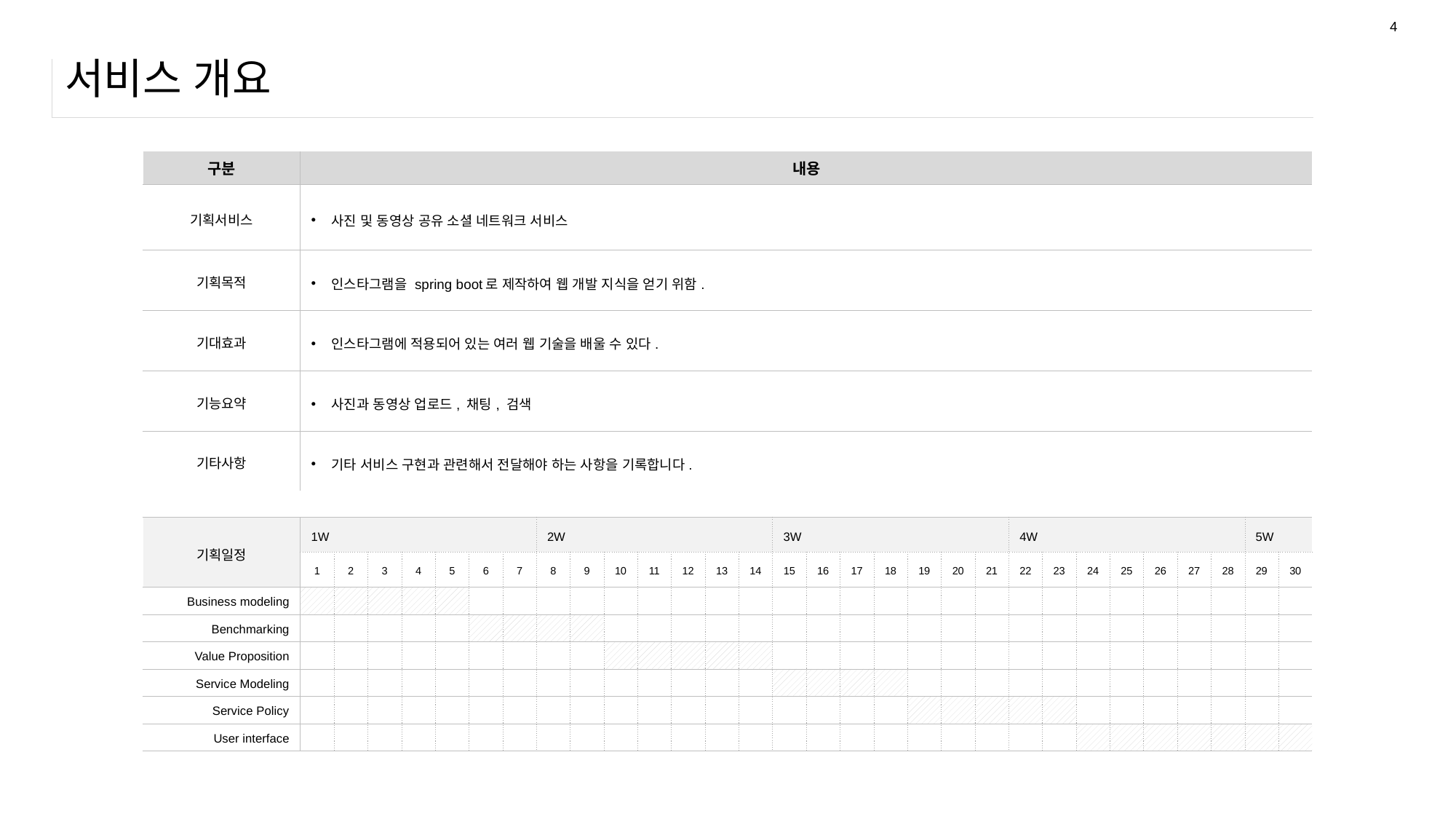

4
# 서비스 개요
| 구분 | 내용 |  |  |  |  |  |  |  |  |  |  |  |  |  |  |  |  |  |  |  |  |  |  |  |  |  |  |  |  |  |
| --- | --- | --- | --- | --- | --- | --- | --- | --- | --- | --- | --- | --- | --- | --- | --- | --- | --- | --- | --- | --- | --- | --- | --- | --- | --- | --- | --- | --- | --- | --- |
| 기획서비스 | 사진 및 동영상 공유 소셜 네트워크 서비스 |  |  |  |  |  |  |  |  |  |  |  |  |  |  |  |  |  |  |  |  |  |  |  |  |  |  |  |  |  |
| 기획목적 | 인스타그램을 spring boot로 제작하여 웹 개발 지식을 얻기 위함. |  |  |  |  |  |  |  |  |  |  |  |  |  |  |  |  |  |  |  |  |  |  |  |  |  |  |  |  |  |
| 기대효과 | 인스타그램에 적용되어 있는 여러 웹 기술을 배울 수 있다. |  |  |  |  |  |  |  |  |  |  |  |  |  |  |  |  |  |  |  |  |  |  |  |  |  |  |  |  |  |
| 기능요약 | 사진과 동영상 업로드, 채팅, 검색 |  |  |  |  |  |  |  |  |  |  |  |  |  |  |  |  |  |  |  |  |  |  |  |  |  |  |  |  |  |
| 기타사항 | 기타 서비스 구현과 관련해서 전달해야 하는 사항을 기록합니다. |  |  |  |  |  |  |  |  |  |  |  |  |  |  |  |  |  |  |  |  |  |  |  |  |  |  |  |  |  |
|  |  |  |  |  |  |  |  |  |  |  |  |  |  |  |  |  |  |  |  |  |  |  |  |  |  |  |  |  |  |  |
| 기획일정 | 1W |  |  |  |  |  |  | 2W |  |  |  |  |  |  | 3W |  |  |  |  |  |  | 4W |  |  |  |  |  |  | 5W |  |
|  | 1 | 2 | 3 | 4 | 5 | 6 | 7 | 8 | 9 | 10 | 11 | 12 | 13 | 14 | 15 | 16 | 17 | 18 | 19 | 20 | 21 | 22 | 23 | 24 | 25 | 26 | 27 | 28 | 29 | 30 |
| Business modeling |  |  |  |  |  |  |  |  |  |  |  |  |  |  |  |  |  |  |  |  |  |  |  |  |  |  |  |  |  |  |
| Benchmarking |  |  |  |  |  |  |  |  |  |  |  |  |  |  |  |  |  |  |  |  |  |  |  |  |  |  |  |  |  |  |
| Value Proposition |  |  |  |  |  |  |  |  |  |  |  |  |  |  |  |  |  |  |  |  |  |  |  |  |  |  |  |  |  |  |
| Service Modeling |  |  |  |  |  |  |  |  |  |  |  |  |  |  |  |  |  |  |  |  |  |  |  |  |  |  |  |  |  |  |
| Service Policy |  |  |  |  |  |  |  |  |  |  |  |  |  |  |  |  |  |  |  |  |  |  |  |  |  |  |  |  |  |  |
| User interface |  |  |  |  |  |  |  |  |  |  |  |  |  |  |  |  |  |  |  |  |  |  |  |  |  |  |  |  |  |  |